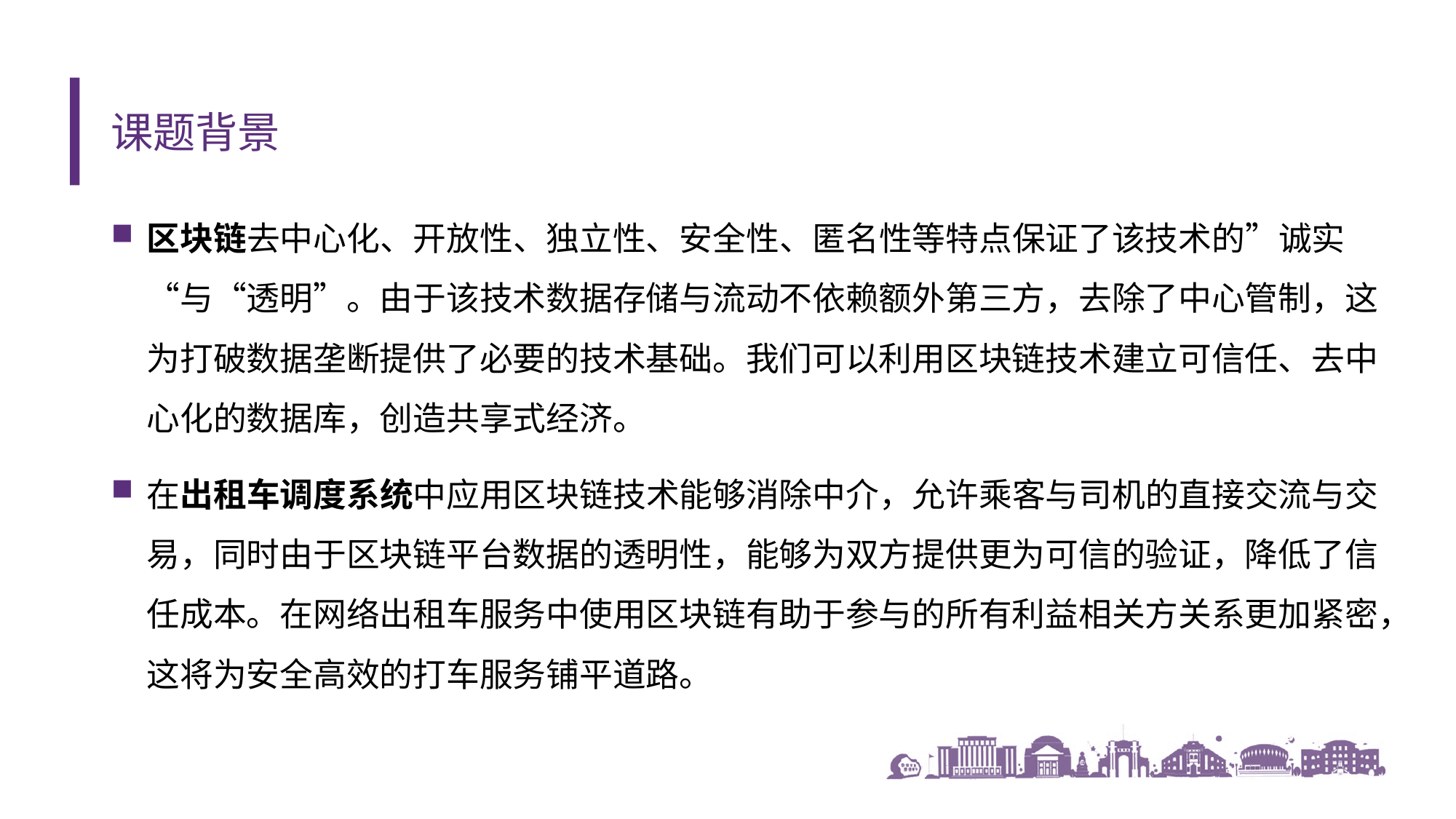

# 课题背景
区块链去中心化、开放性、独立性、安全性、匿名性等特点保证了该技术的”诚实“与“透明”。由于该技术数据存储与流动不依赖额外第三方，去除了中心管制，这为打破数据垄断提供了必要的技术基础。我们可以利用区块链技术建立可信任、去中心化的数据库，创造共享式经济。
在出租车调度系统中应用区块链技术能够消除中介，允许乘客与司机的直接交流与交易，同时由于区块链平台数据的透明性，能够为双方提供更为可信的验证，降低了信任成本。在网络出租车服务中使用区块链有助于参与的所有利益相关方关系更加紧密，这将为安全高效的打车服务铺平道路。